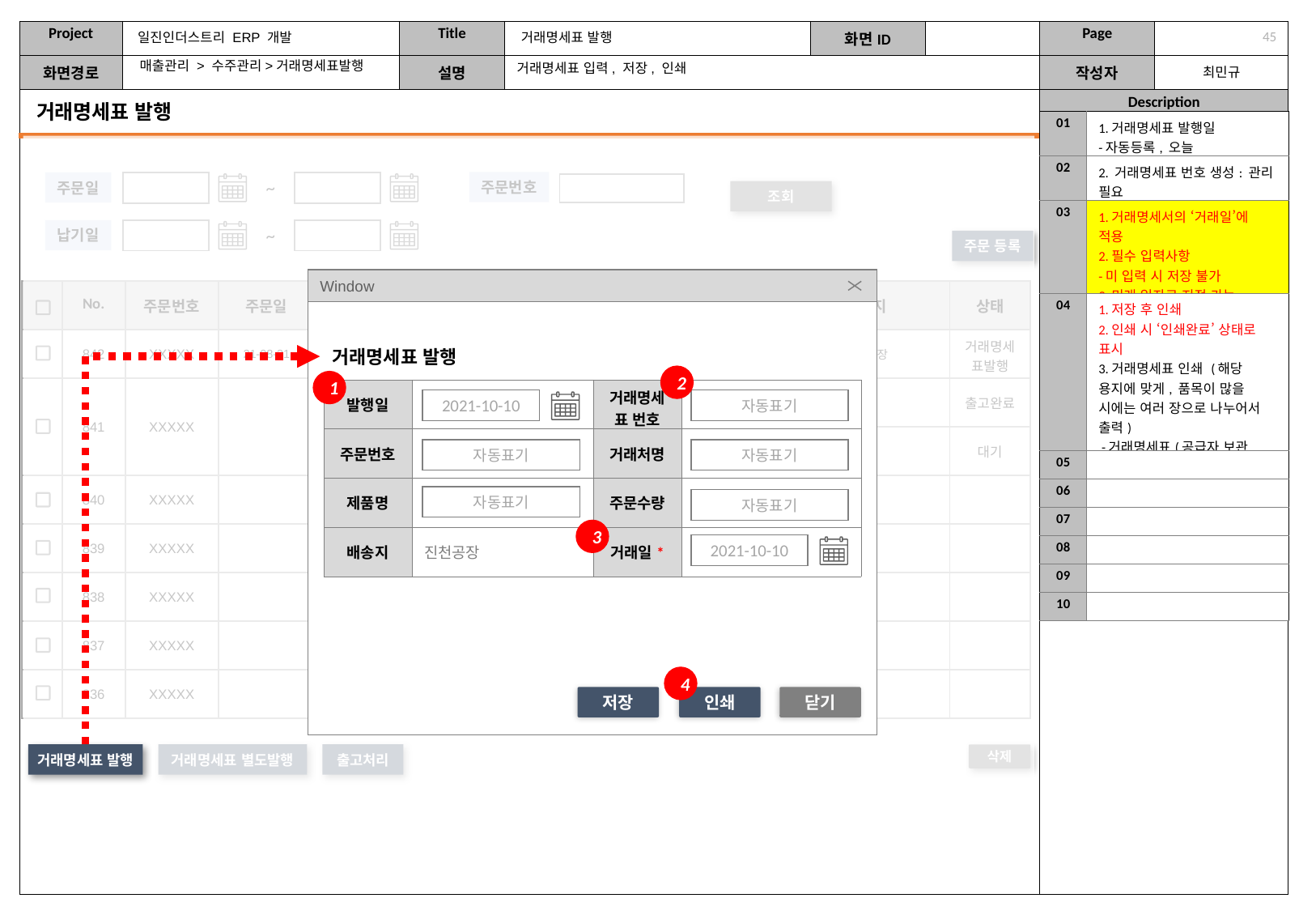

일진인더스트리 ERP 개발
거래명세표 발행
45
매출관리 > 수주관리>거래명세표발행

거래명세표 입력, 저장, 인쇄
거래명세표 발행
| 01 | 1.거래명세표 발행일 -자동등록, 오늘 |
| --- | --- |
| 02 | 2. 거래명세표 번호 생성: 관리 필요 |
| 03 | 1.거래명세서의 ‘거래일’에 적용 2.필수 입력사항 -미 입력 시 저장 불가 3.미래 일자로 지정 가능 |
| 04 | 1.저장 후 인쇄 2.인쇄 시 ‘인쇄완료’ 상태로 표시 3.거래명세표 인쇄 (해당 용지에 맞게, 품목이 많을 시에는 여러 장으로 나누어서 출력) -거래명세표(공급자 보관용/공급받는자 보관용) |
| 05 |  |
| 06 |  |
| 07 |  |
| 08 |  |
| 09 |  |
| 10 |  |

~
주문번호

주문일

조회
~

납기일

주문 등록
Window

|  | No. | 주문번호 | 주문일 | 납기일 | 오전 | 거래처명 | 제품명 | 수량 | 배송지 | 상태 |
| --- | --- | --- | --- | --- | --- | --- | --- | --- | --- | --- |
|  | 842 | XXXXX | 21-08-31 | 21-09-31 | O | 동원(진천) | PET 12/530/6000 외 | 100 | 진천공장 | 거래명세표발행 |
|  | 841 | XXXXX |  |  |  | XXXXX |  |  |  | 출고완료 |
|  |  |  |  |  |  |  |  |  |  | 대기 |
|  | 840 | XXXXX |  |  |  | XXXXX |  |  |  |  |
|  | 839 | XXXXX |  |  |  | XXXXX |  |  |  |  |
|  | 838 | XXXXX |  |  |  | XXXXX |  |  |  |  |
|  | 837 | XXXXX |  |  |  | XXXXX |  |  |  |  |
|  | 836 | XXXXX |  |  |  | XXXXX |  |  |  |  |

거래명세표 발행

2
1
| 발행일 |  | 거래명세표 번호 |  |
| --- | --- | --- | --- |
| 주문번호 |  | 거래처명 |  |
| 제품명 |  | 주문수량 |  |
| 배송지 | 진천공장 | 거래일\* |  |
2021-10-10
자동표기

자동표기
자동표기
자동표기
자동표기

3
2021-10-10

4

저장
인쇄
닫기
거래명세표 발행
거래명세표 별도발행
출고처리
삭제